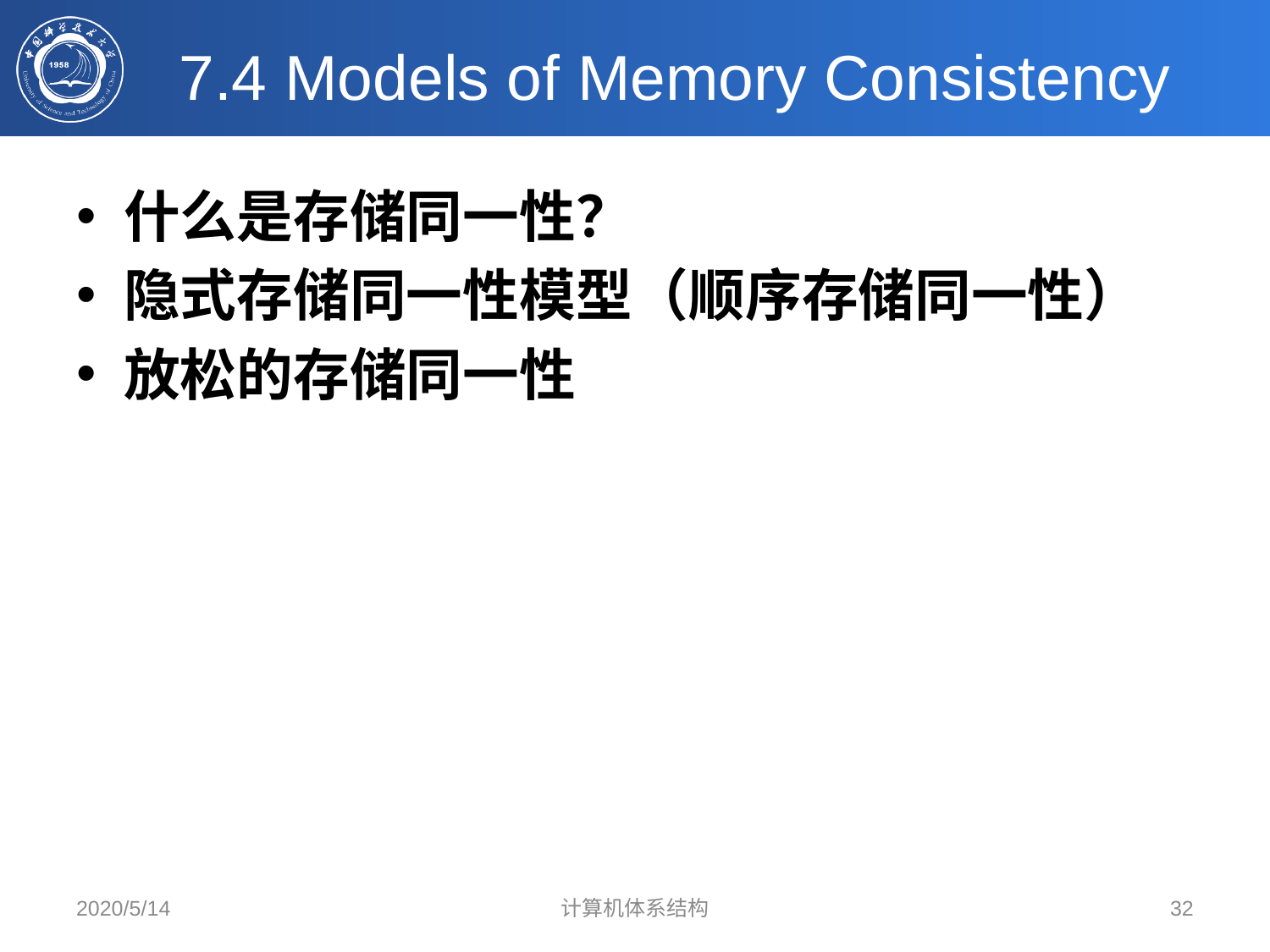

# 7.4 Models of Memory Consistency
什么是存储同一性？
隐式存储同一性模型（顺序存储同一性）
放松的存储同一性
2020/5/14
计算机体系结构
32